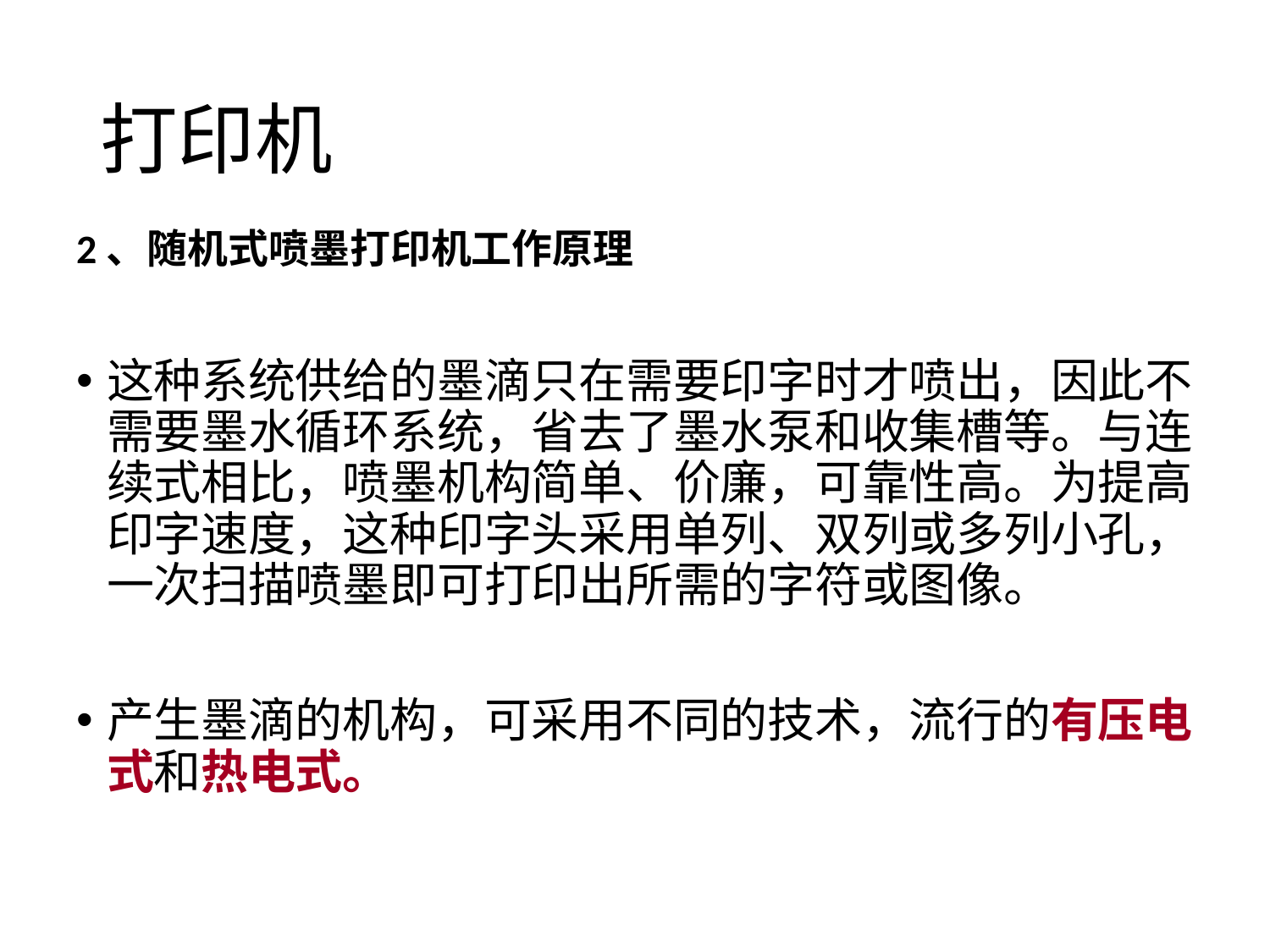

# 打印机
2、随机式喷墨打印机工作原理

这种系统供给的墨滴只在需要印字时才喷出，因此不需要墨水循环系统，省去了墨水泵和收集槽等。与连续式相比，喷墨机构简单、价廉，可靠性高。为提高印字速度，这种印字头采用单列、双列或多列小孔，一次扫描喷墨即可打印出所需的字符或图像。

产生墨滴的机构，可采用不同的技术，流行的有压电式和热电式。